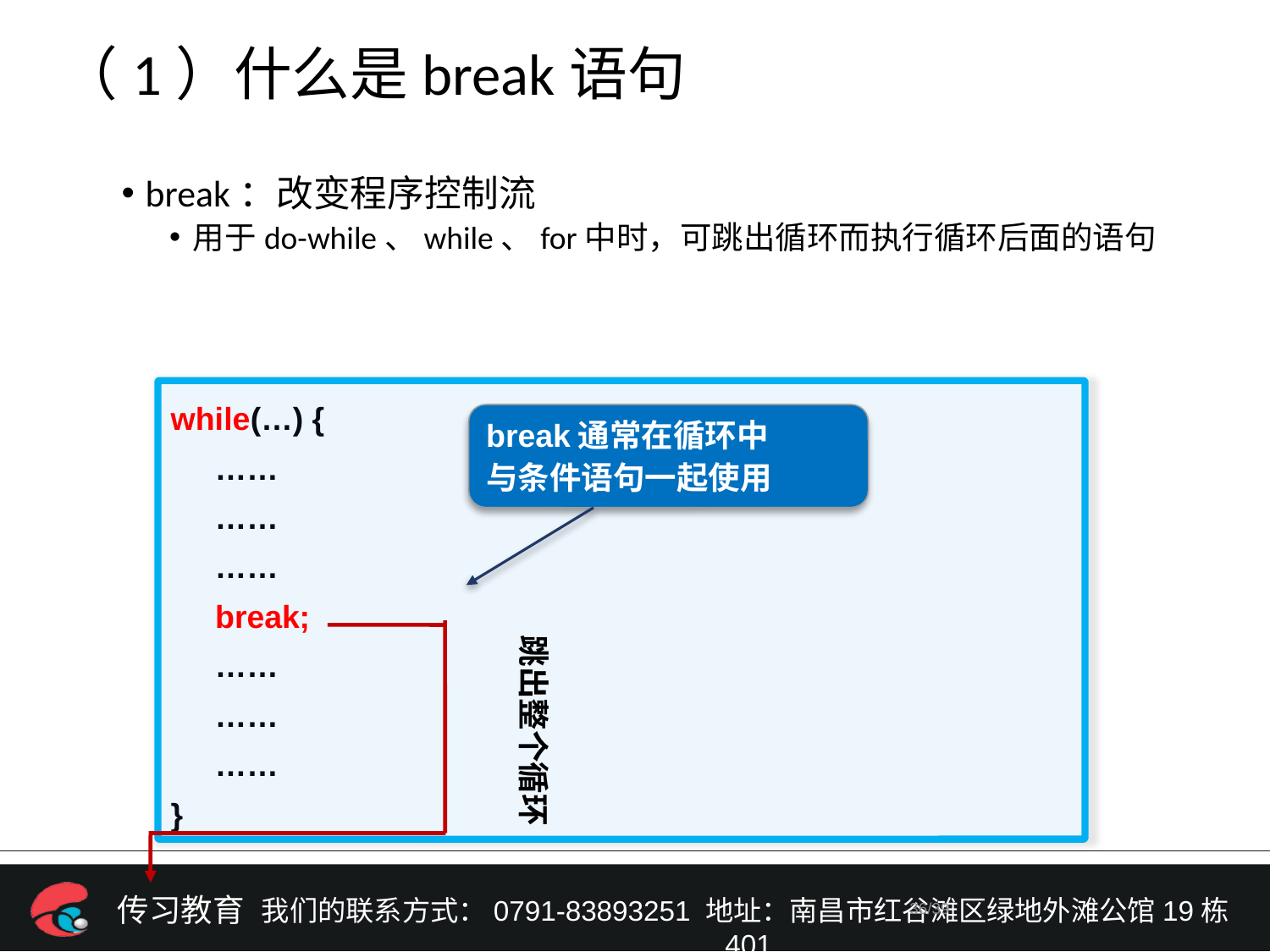

# （1）什么是break语句
break：改变程序控制流
用于do-while、while、for中时，可跳出循环而执行循环后面的语句
while(…) {
     ……
     ……
     ……
     break;
     ……
     ……
     ……
}
break通常在循环中
与条件语句一起使用

跳出整个循环
36/39